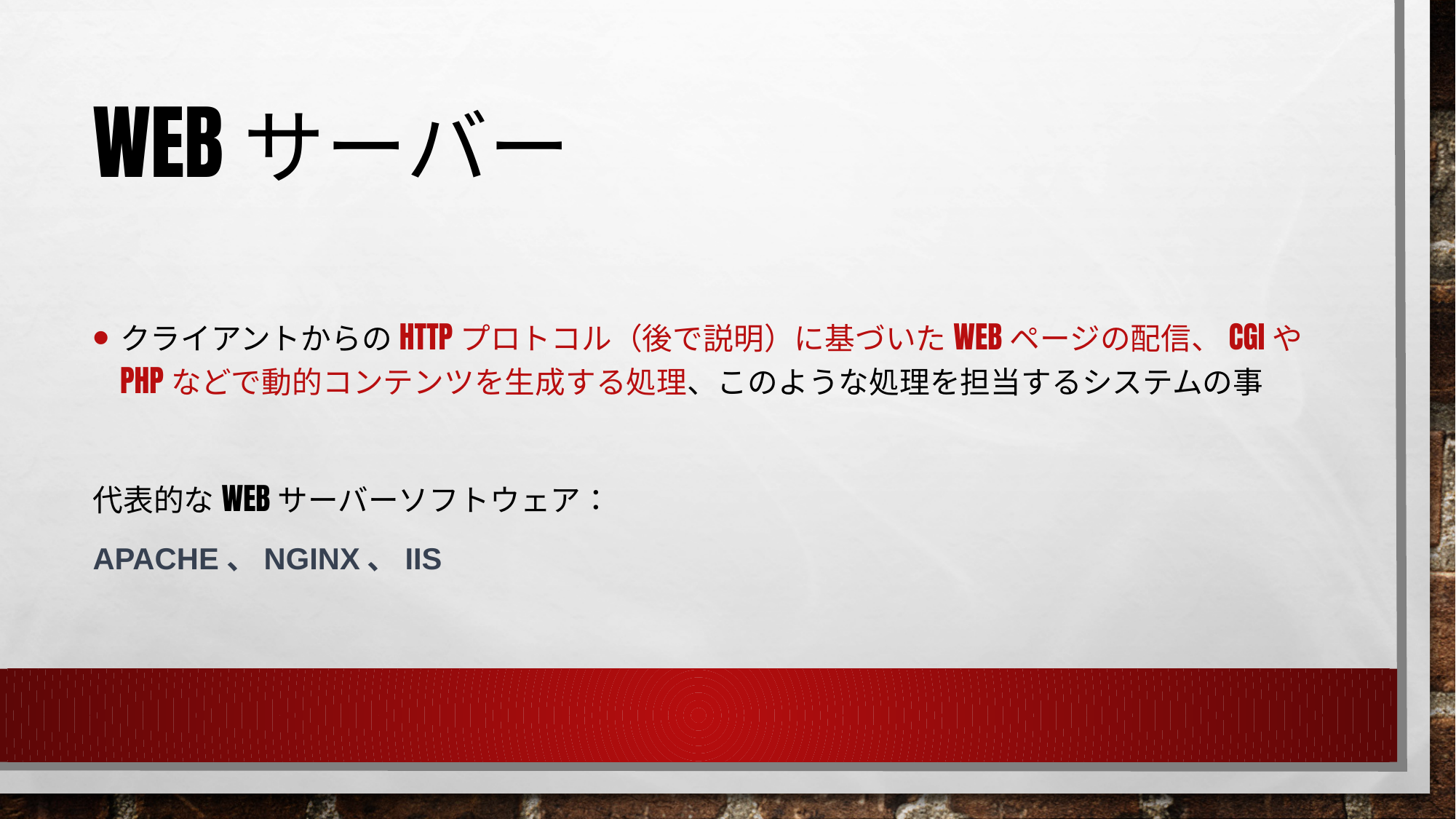

# Webサーバー
クライアントからのHTTPプロトコル（後で説明）に基づいたwebページの配信、CGIやPHPなどで動的コンテンツを生成する処理、このような処理を担当するシステムの事

代表的なwebサーバーソフトウェア：
Apache、Nginx、IIS